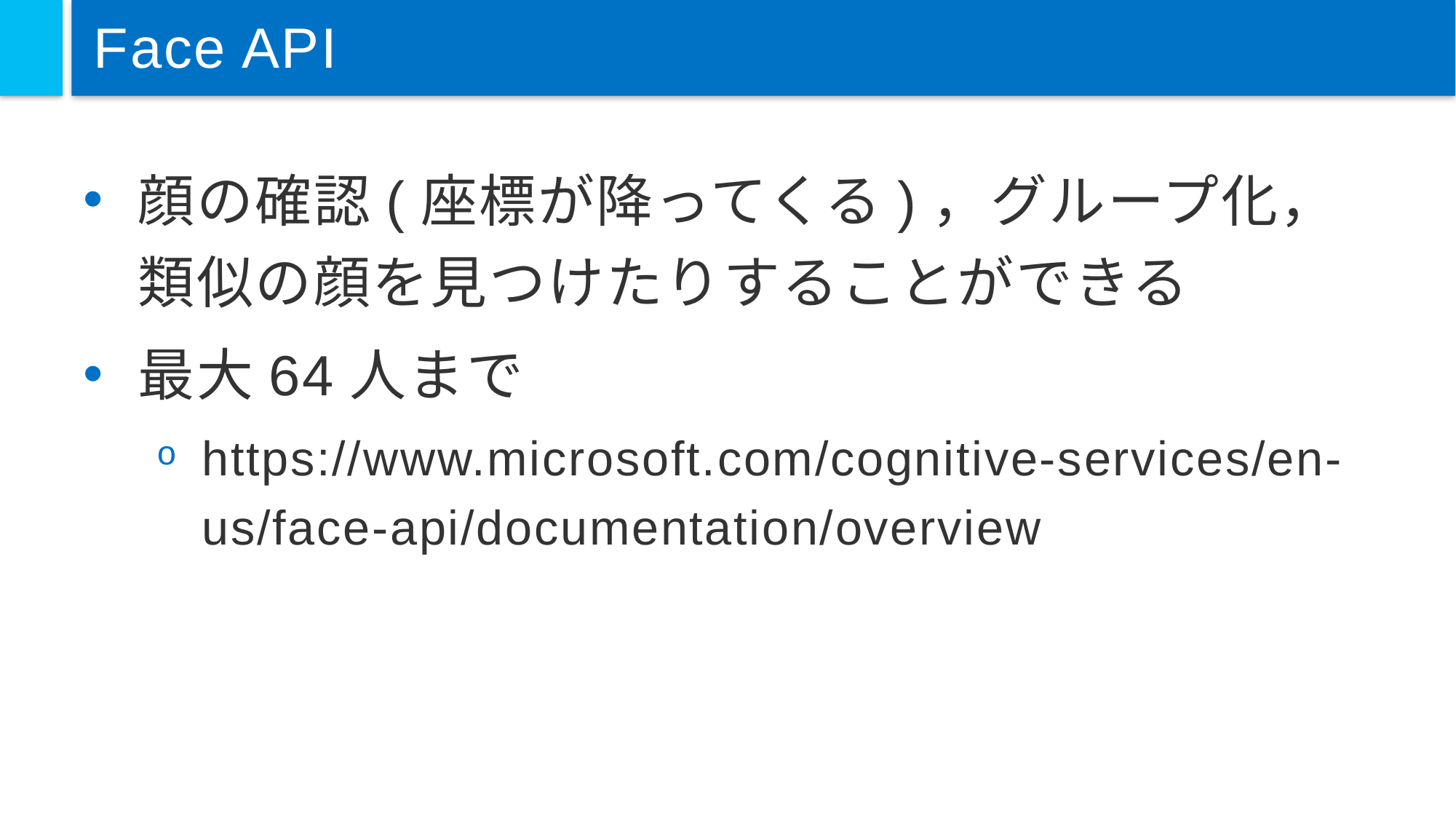

# Face API
顔の確認(座標が降ってくる)，グループ化，類似の顔を見つけたりすることができる
最大64人まで
https://www.microsoft.com/cognitive-services/en-us/face-api/documentation/overview